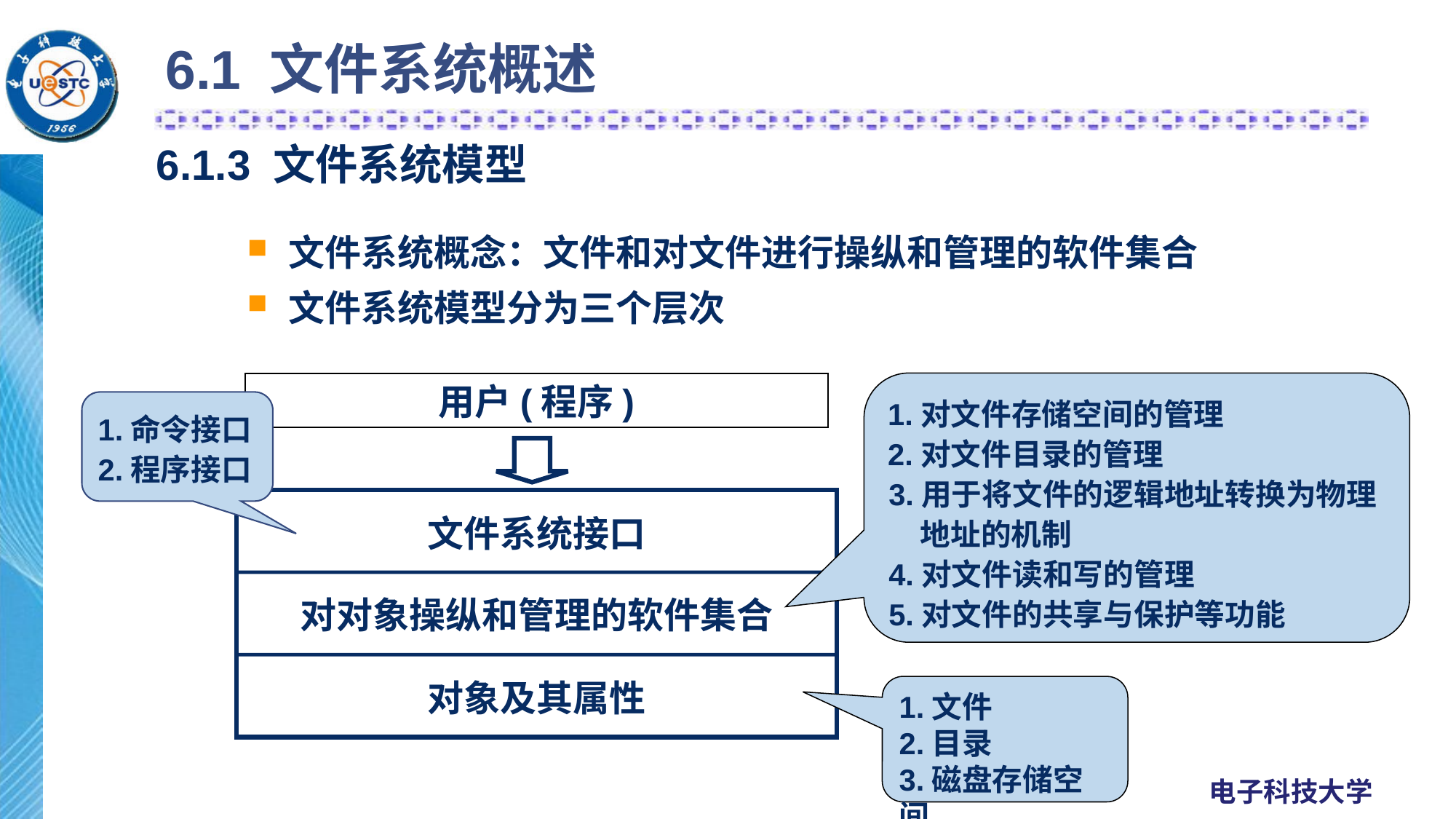

# 6.1 文件系统概述
6.1.3 文件系统模型
文件系统概念：文件和对文件进行操纵和管理的软件集合
文件系统模型分为三个层次
1.对文件存储空间的管理
2.对文件目录的管理
3.用于将文件的逻辑地址转换为物理地址的机制
4.对文件读和写的管理
5.对文件的共享与保护等功能

用户(程序)

文件系统接口

对对象操纵和管理的软件集合

对象及其属性
1.命令接口
2.程序接口
1.文件
2.目录
3.磁盘存储空间